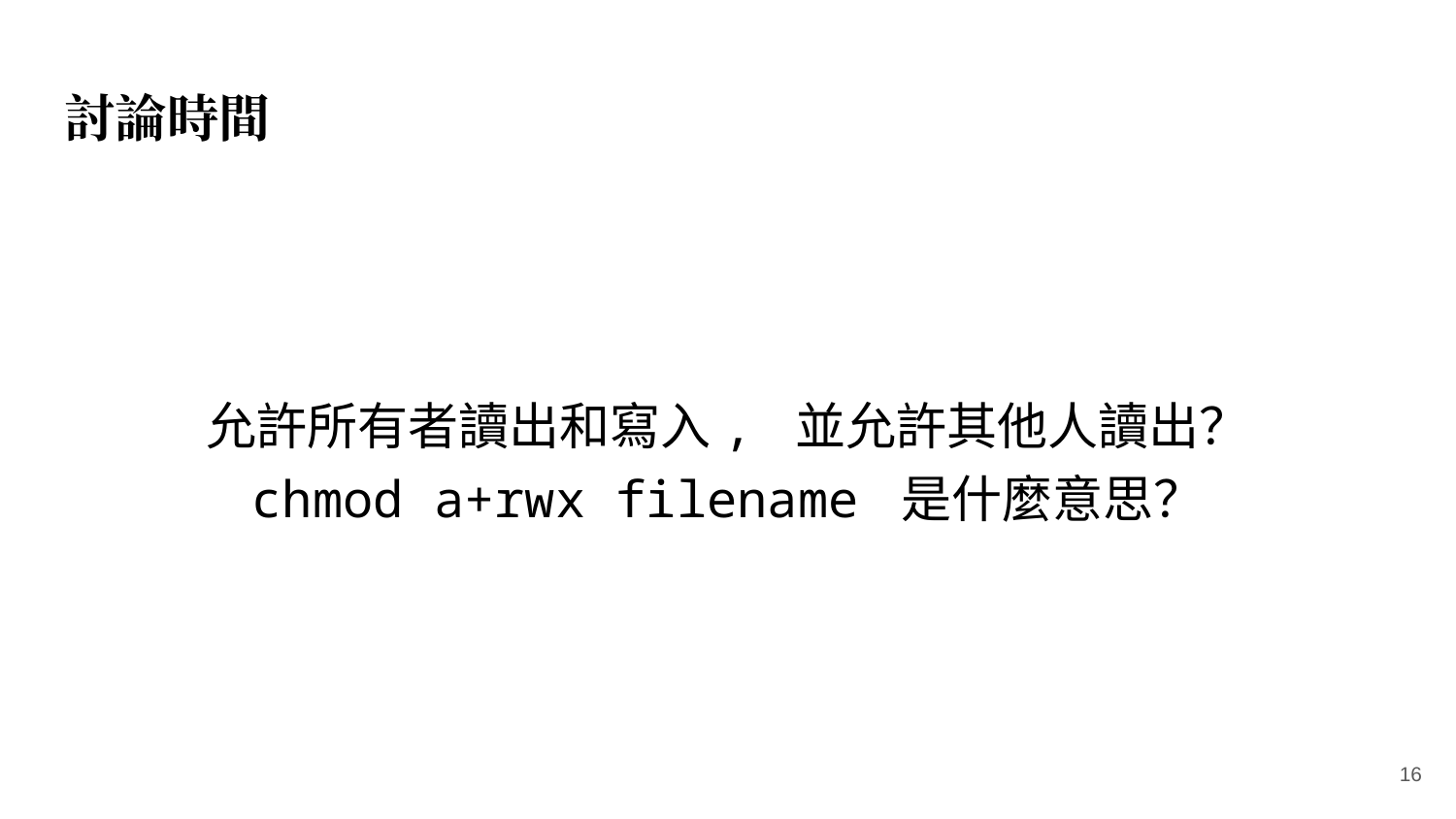

# 討論時間
允許所有者讀出和寫入, 並允許其他人讀出？
chmod a+rwx filename 是什麼意思？
16